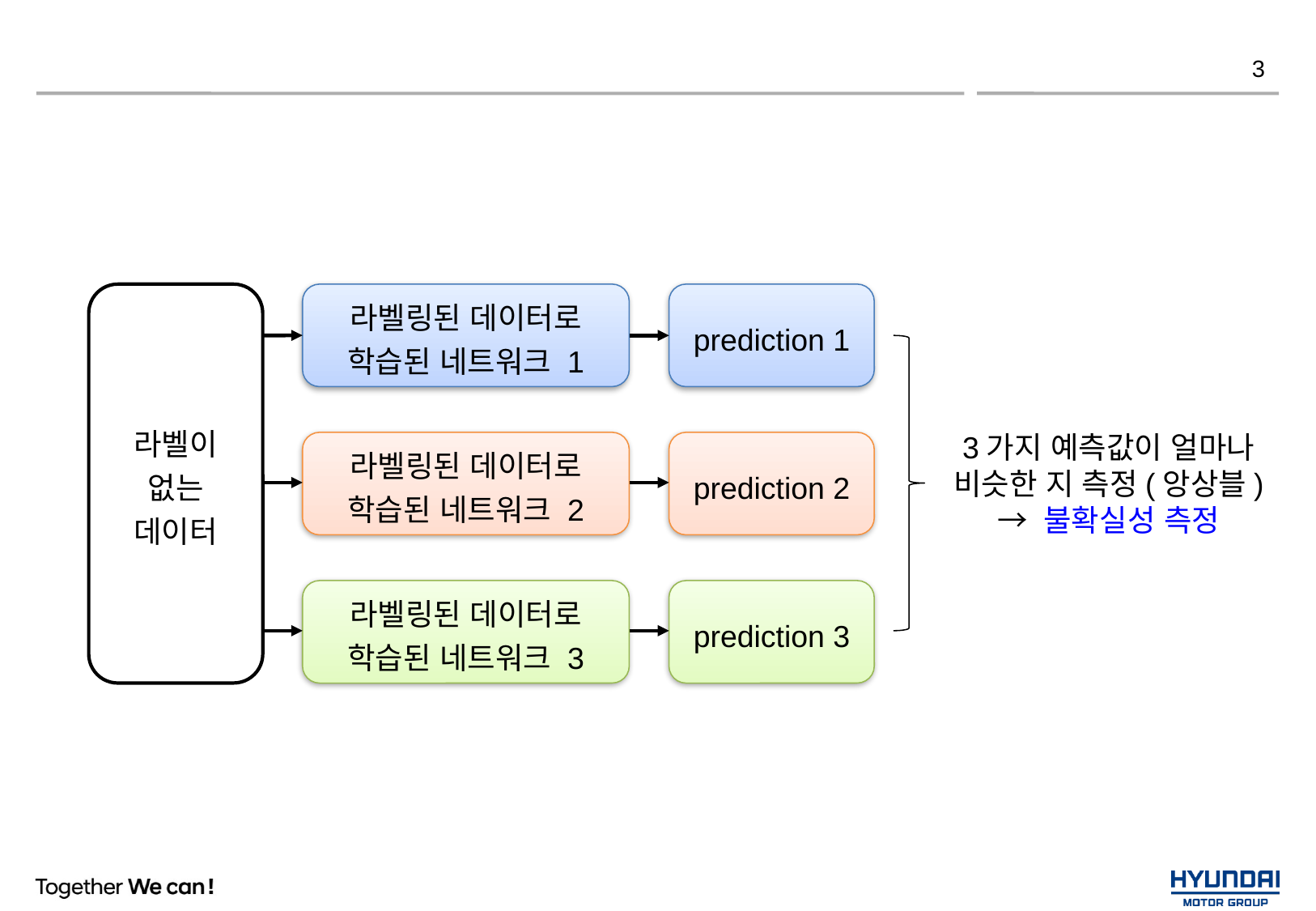

#
3

라벨이
없는
데이터
라벨링된 데이터로
학습된 네트워크 1
prediction 1

3가지 예측값이 얼마나 비슷한 지 측정(앙상블)
→ 불확실성 측정
라벨링된 데이터로
학습된 네트워크 2
prediction 2
라벨링된 데이터로
학습된 네트워크 3
prediction 3